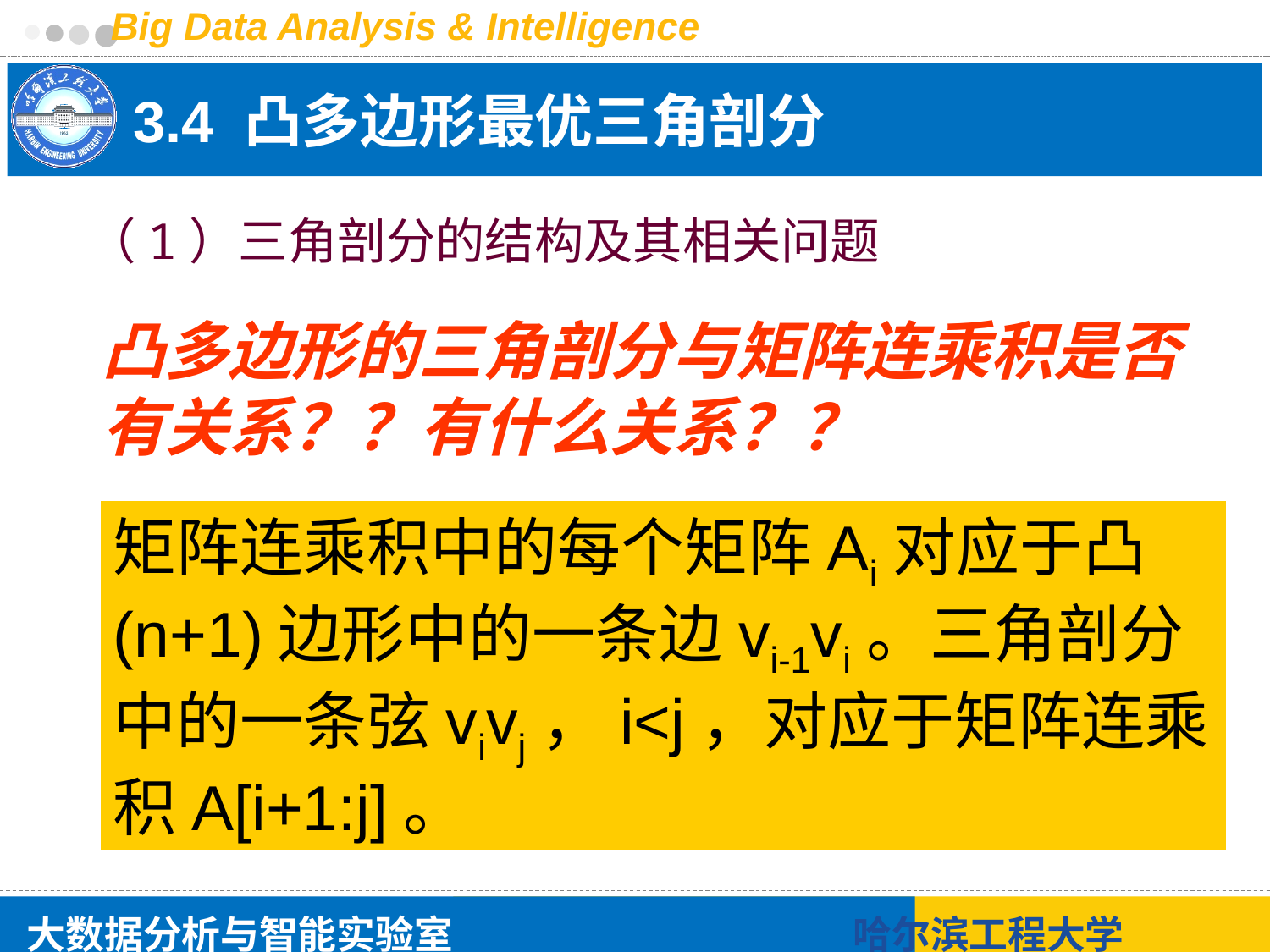

# 3.4 凸多边形最优三角剖分
（1）三角剖分的结构及其相关问题
凸多边形的三角剖分与矩阵连乘积是否有关系？？有什么关系？？
矩阵连乘积中的每个矩阵Ai对应于凸(n+1)边形中的一条边vi-1vi。三角剖分中的一条弦vivj，i<j，对应于矩阵连乘积A[i+1:j]。